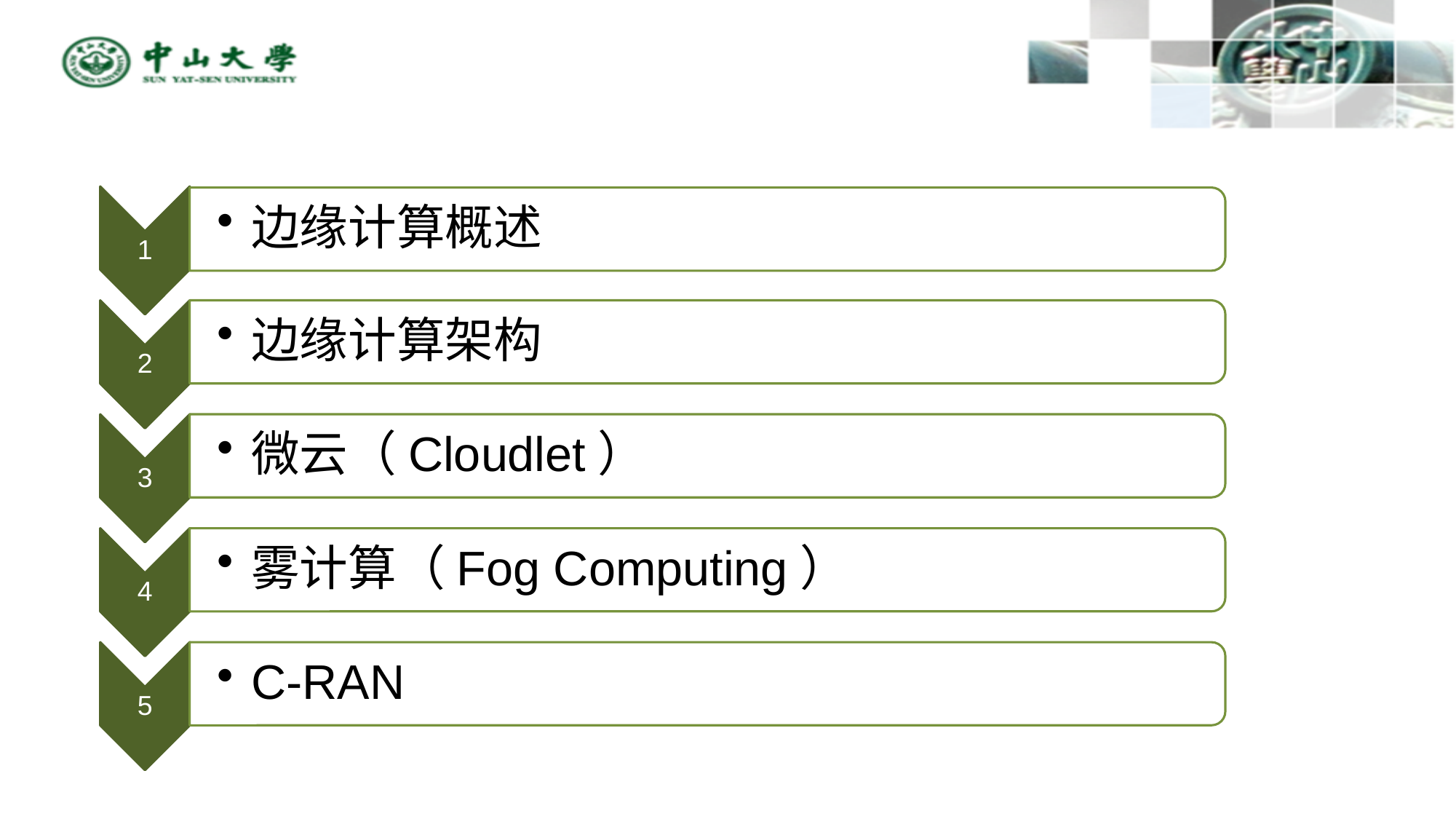

2
1
边缘计算概述
2
边缘计算架构
3
微云（Cloudlet）
4
雾计算（Fog Computing）
5
C-RAN